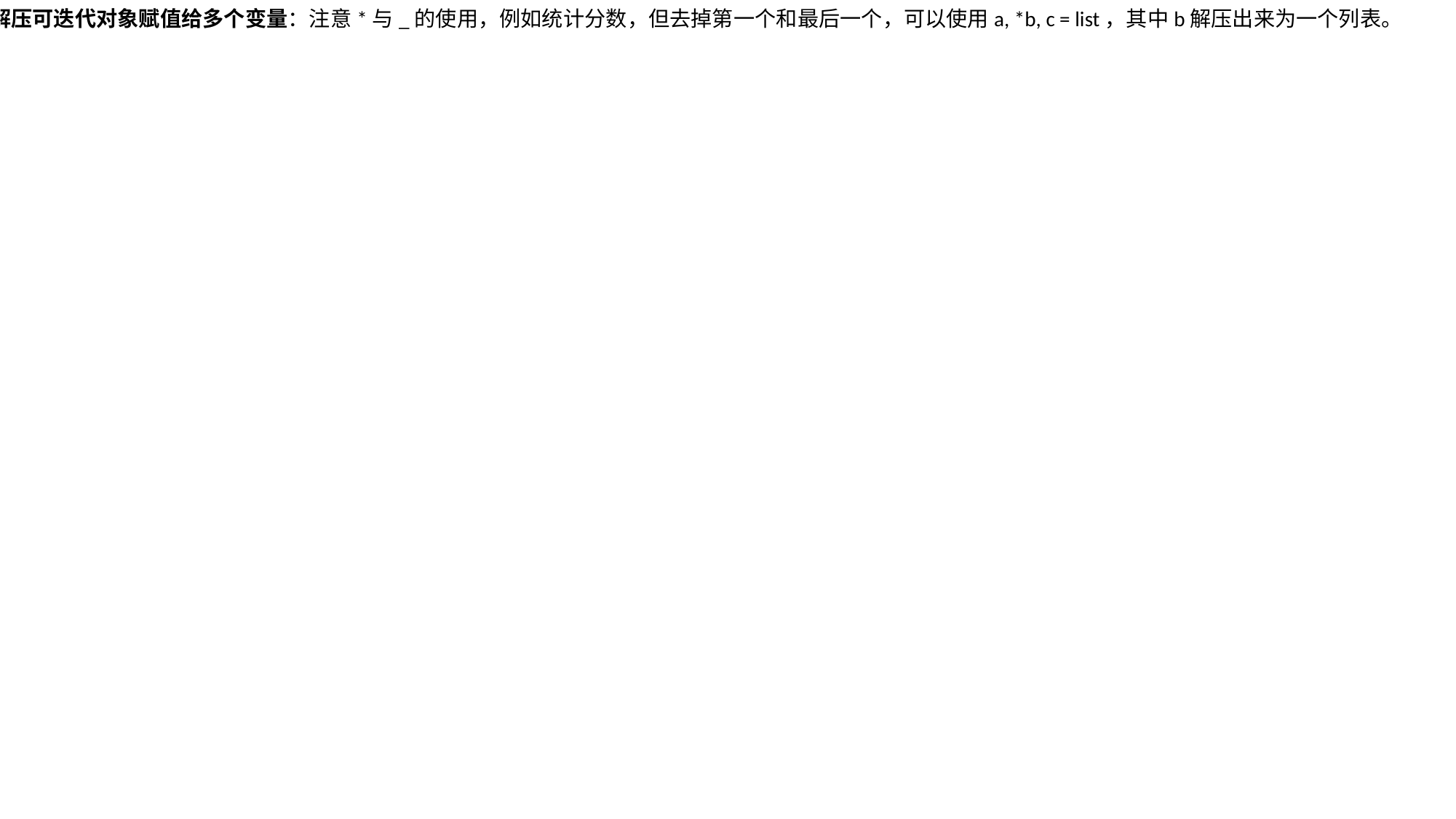

解压可迭代对象赋值给多个变量：注意*与_的使用，例如统计分数，但去掉第一个和最后一个，可以使用a, *b, c = list，其中b解压出来为一个列表。